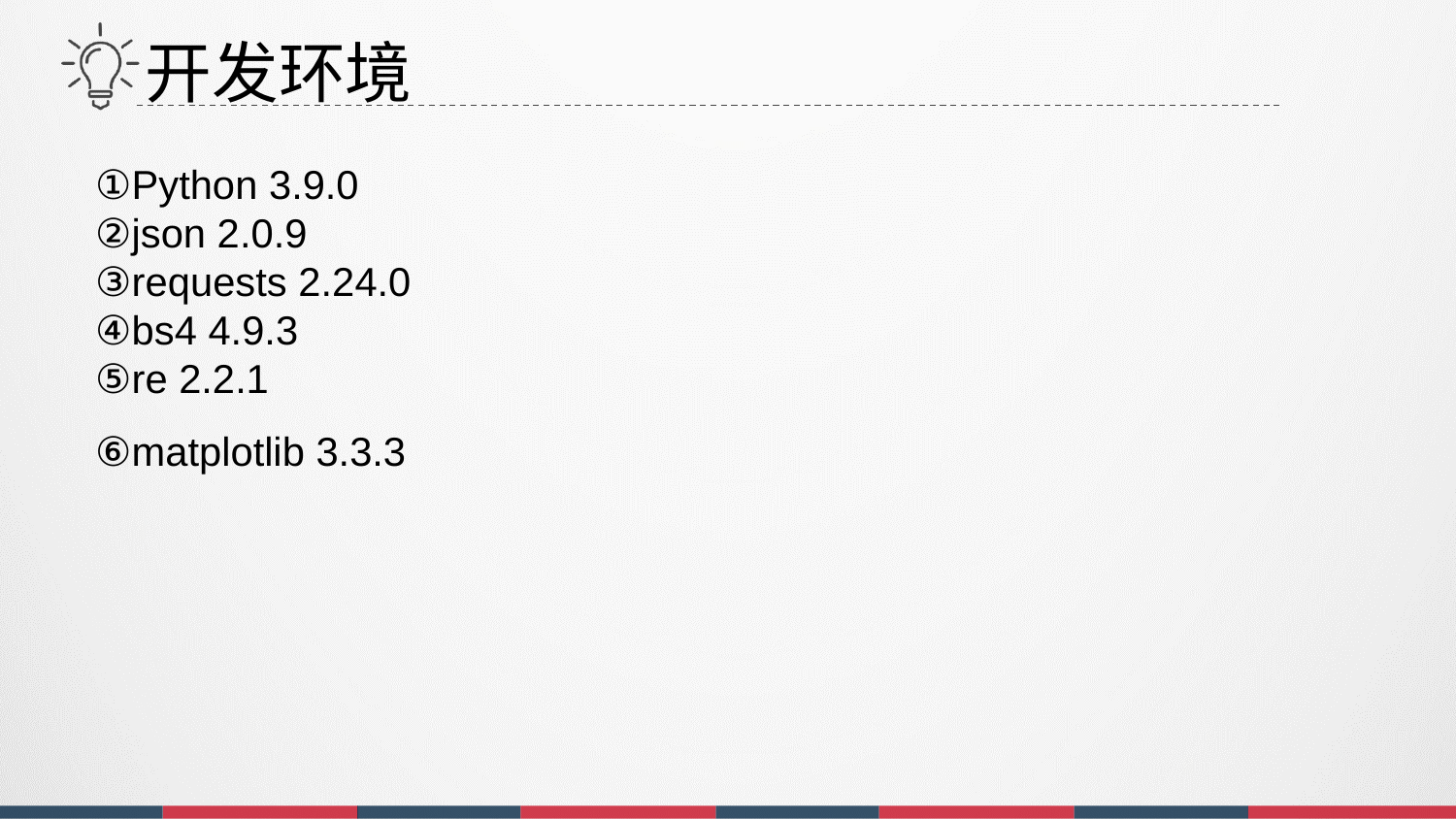

开发环境

①Python 3.9.0②json 2.0.9③requests 2.24.0④bs4 4.9.3⑤re 2.2.1⑥matplotlib 3.3.3